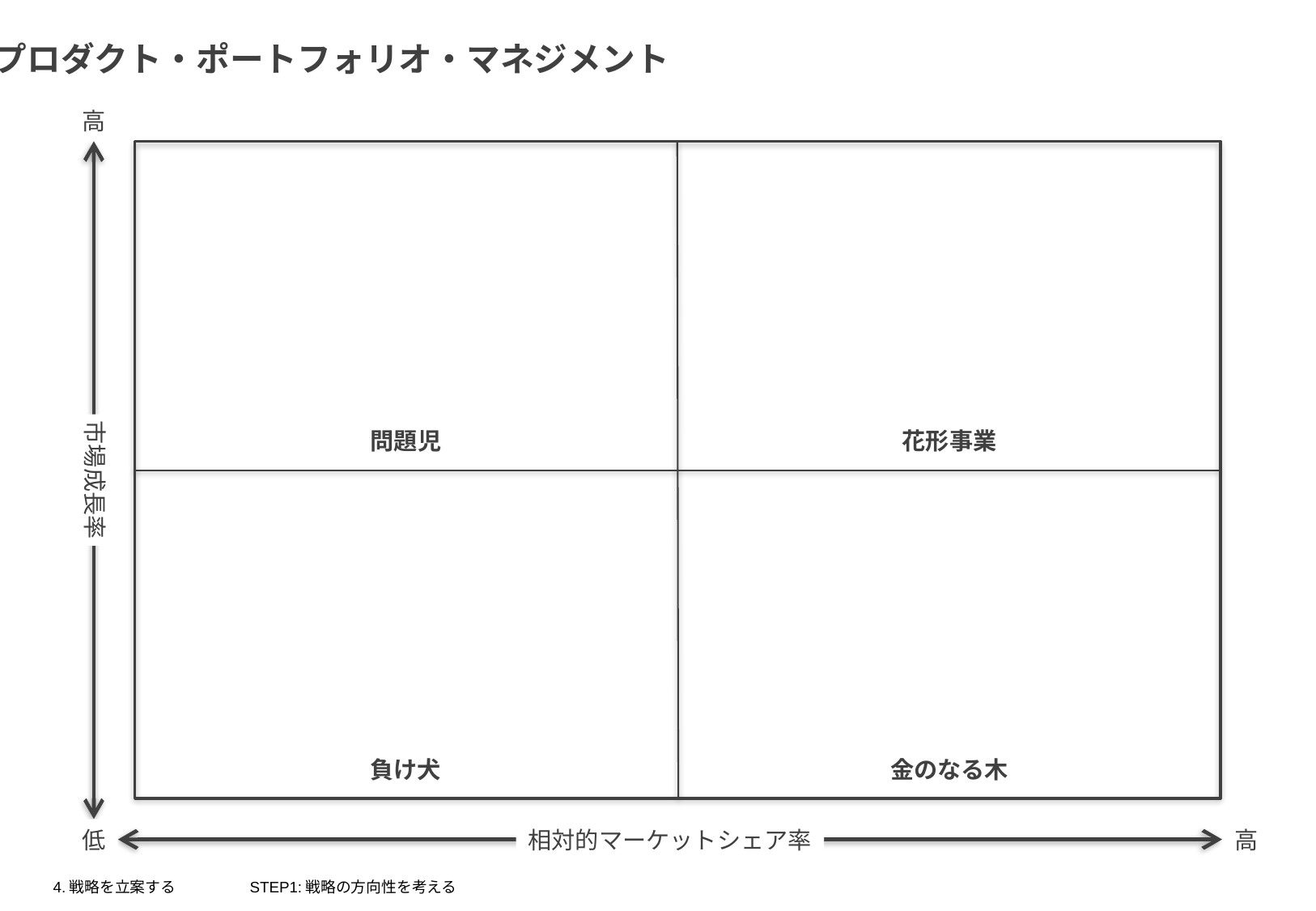

32_プロダクト・ポートフォリオ・マネジメント
高

市場成長率
問題児
花形事業
負け犬
金のなる木
低
相対的マーケットシェア率
高
4.戦略を立案する
STEP1:戦略の方向性を考える